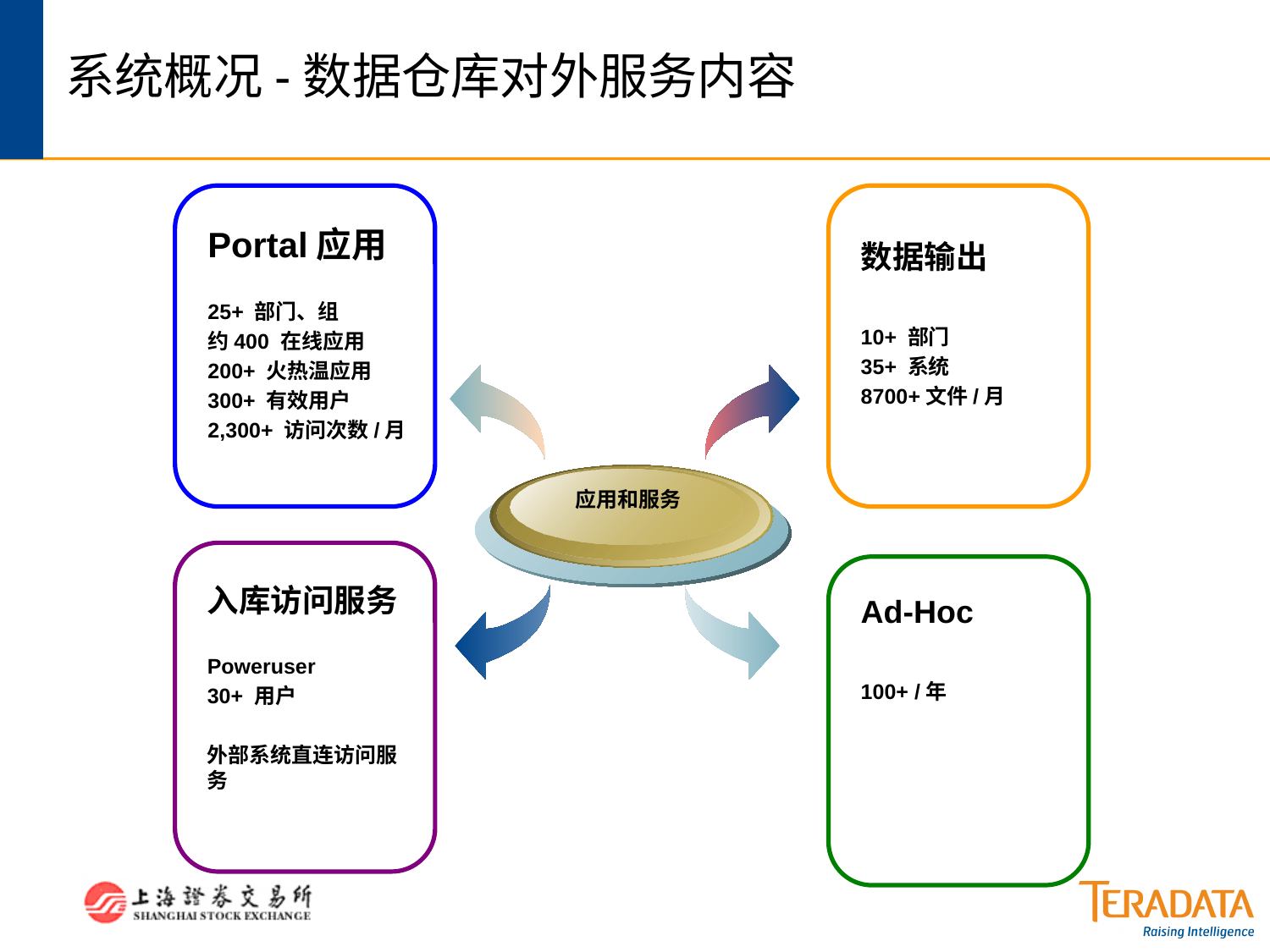

# 系统概况-数据仓库对外服务内容

Portal应用

25+ 部门、组
约400 在线应用
200+ 火热温应用
300+ 有效用户
2,300+ 访问次数/月

数据输出

10+ 部门
35+ 系统
8700+文件/月

应用和服务

入库访问服务

Poweruser
30+ 用户

外部系统直连访问服务

Ad-Hoc

100+ /年